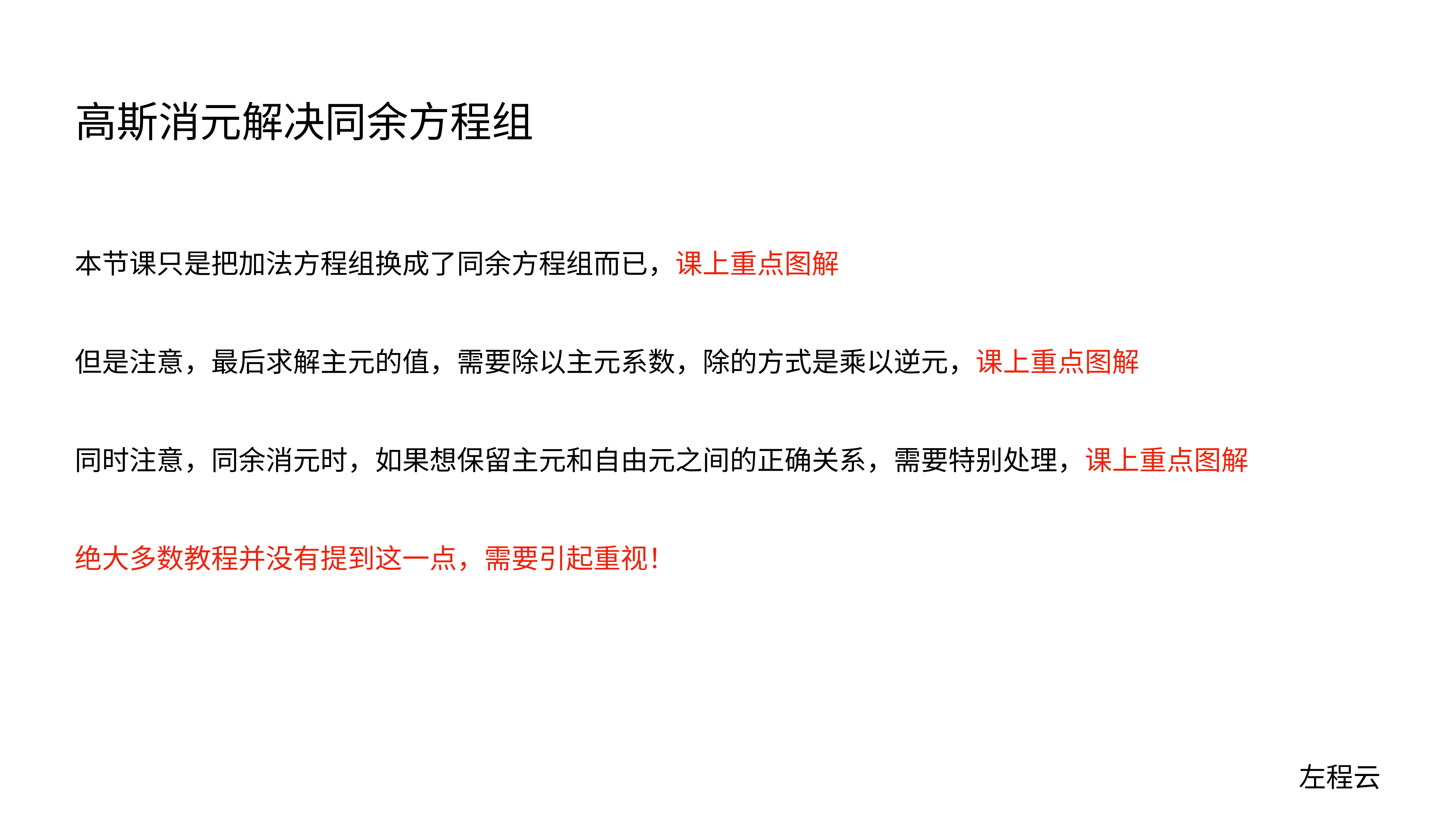

# 高斯消元解决同余方程组

本节课只是把加法方程组换成了同余方程组而已，课上重点图解

但是注意，最后求解主元的值，需要除以主元系数，除的方式是乘以逆元，课上重点图解

同时注意，同余消元时，如果想保留主元和自由元之间的正确关系，需要特别处理，课上重点图解

绝大多数教程并没有提到这一点，需要引起重视！
左程云